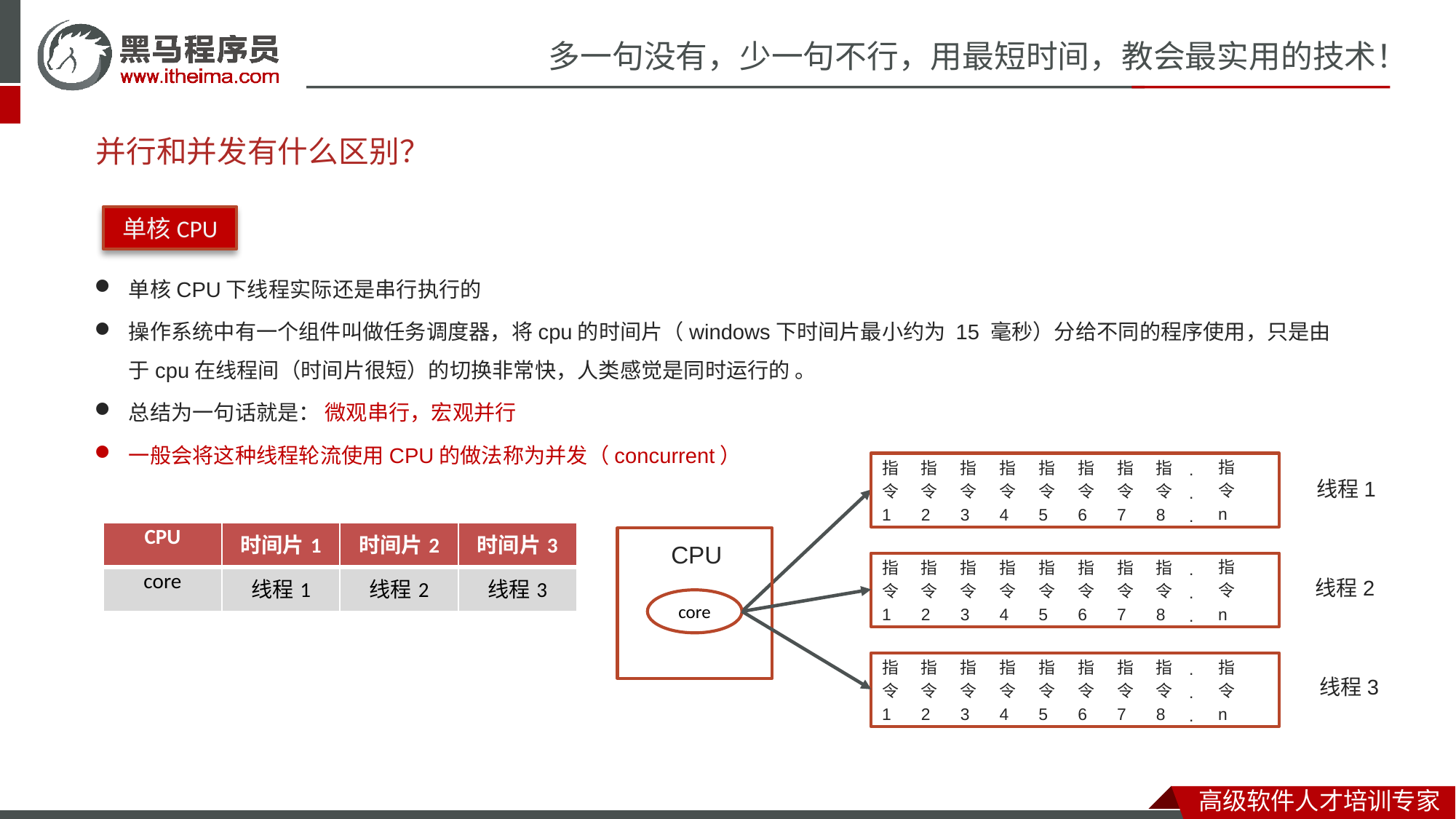

# 并行和并发有什么区别？
单核CPU
单核CPU下线程实际还是串行执行的
操作系统中有一个组件叫做任务调度器，将cpu的时间片（windows下时间片最小约为 15 毫秒）分给不同的程序使用，只是由于cpu在线程间（时间片很短）的切换非常快，人类感觉是同时运行的 。
总结为一句话就是： 微观串行，宏观并行
一般会将这种线程轮流使用CPU的做法称为并发（concurrent）
指
令
n
指
令
1
指
令
2
指
令
3
指
令
4
指
令
5
指
令
6
指
令
7
指
令
8

.
.
.
线程1
| CPU | 时间片1 | 时间片2 | 时间片3 |
| --- | --- | --- | --- |
| core | 线程1 | 线程2 | 线程3 |

CPU
core
指
令
n
指
令
1
指
令
2
指
令
3
指
令
4
指
令
5
指
令
6
指
令
7
指
令
8

.
.
.
线程2
指
令
n
指
令
1
指
令
2
指
令
3
指
令
4
指
令
5
指
令
6
指
令
7
指
令
8

.
.
.
线程3